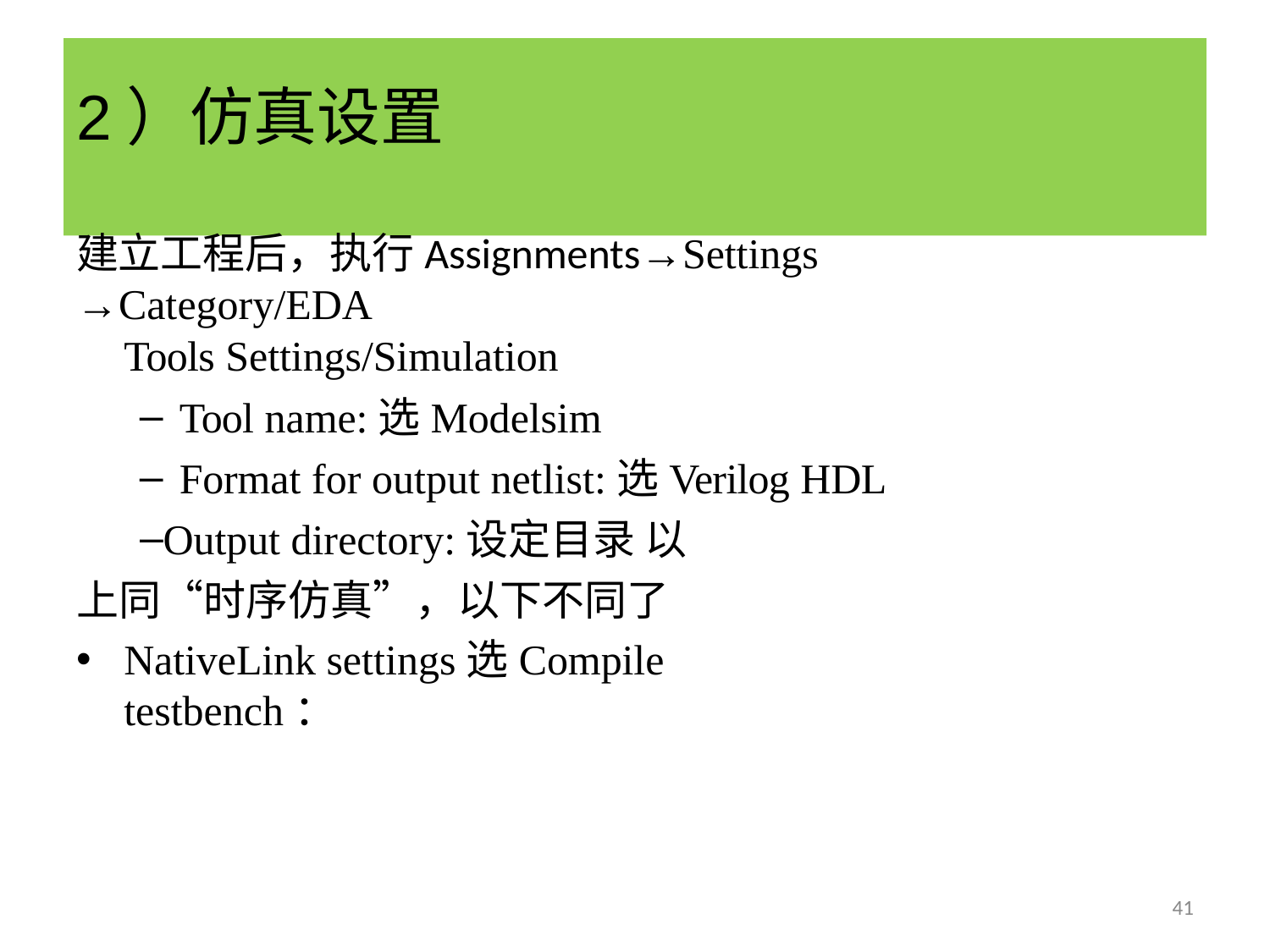

# 2）仿真设置
建立工程后，执行Assignments→Settings →Category/EDA
Tools Settings/Simulation
Tool name:选Modelsim
Format for output netlist:选Verilog HDL
Output directory:设定目录 以上同“时序仿真”，以下不同了
NativeLink settings选Compile testbench：
41